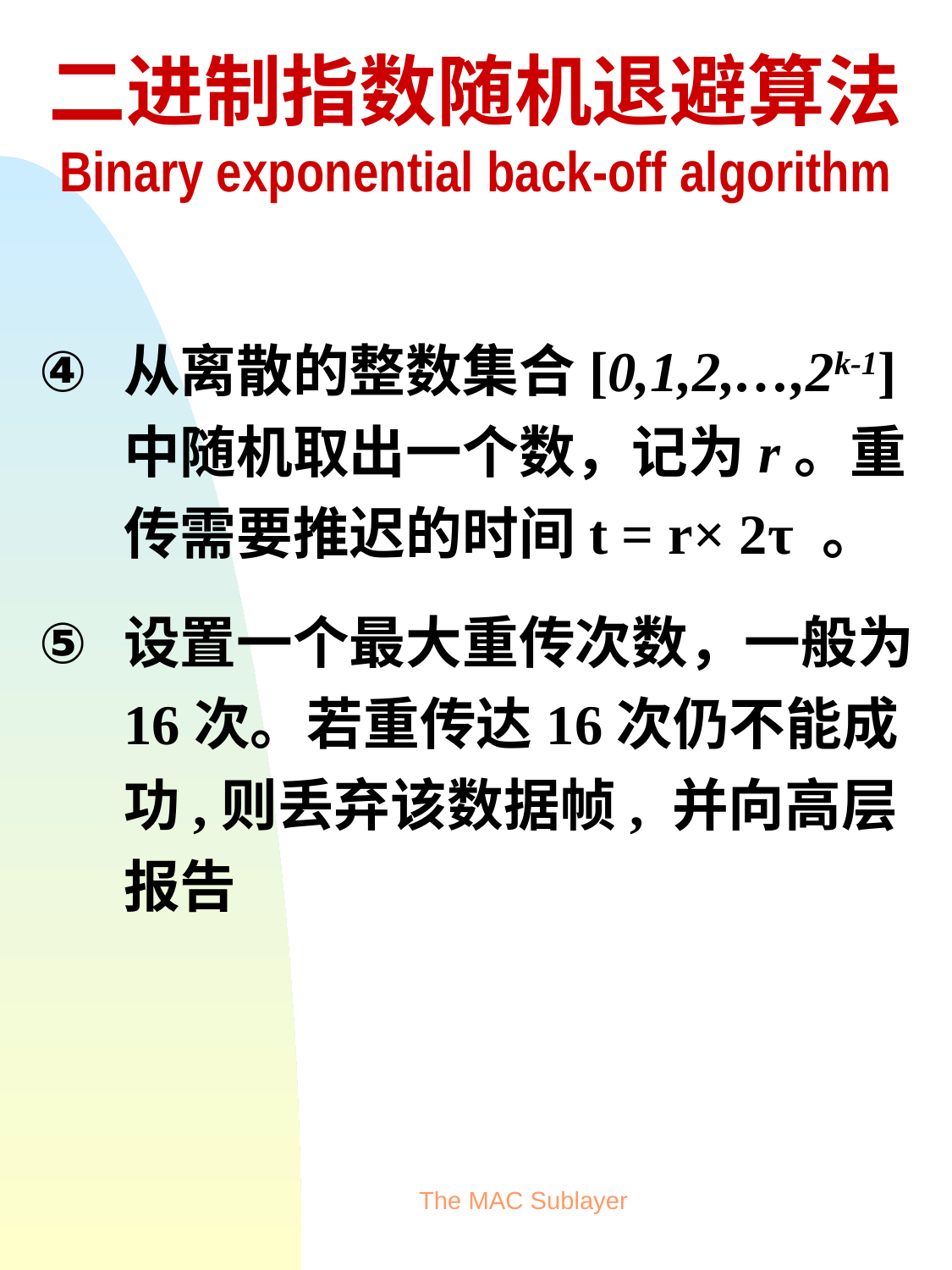

# 二进制指数随机退避算法 Binary exponential back-off algorithm
从离散的整数集合[0,1,2,…,2k-1]中随机取出一个数，记为r。重传需要推迟的时间t = r× 2τ 。
设置一个最大重传次数，一般为16次。若重传达16次仍不能成功,则丢弃该数据帧, 并向高层报告

The MAC Sublayer
35